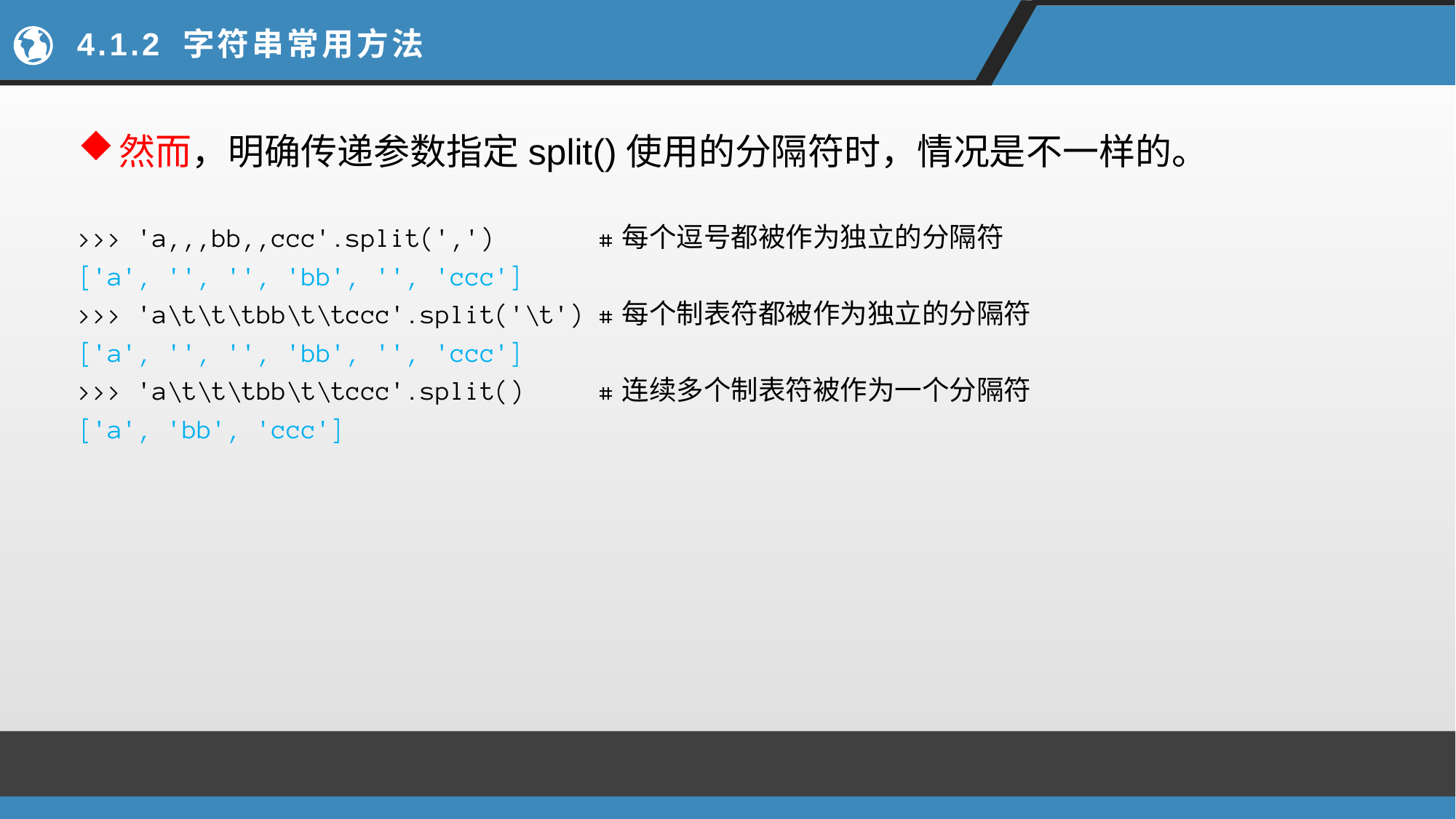

# 4.1.2 字符串常用方法

然而，明确传递参数指定split()使用的分隔符时，情况是不一样的。

>>> 'a,,,bb,,ccc'.split(',')       #每个逗号都被作为独立的分隔符
['a', '', '', 'bb', '', 'ccc']
>>> 'a\t\t\tbb\t\tccc'.split('\t') #每个制表符都被作为独立的分隔符
['a', '', '', 'bb', '', 'ccc']
>>> 'a\t\t\tbb\t\tccc'.split()     #连续多个制表符被作为一个分隔符
['a', 'bb', 'ccc']
24